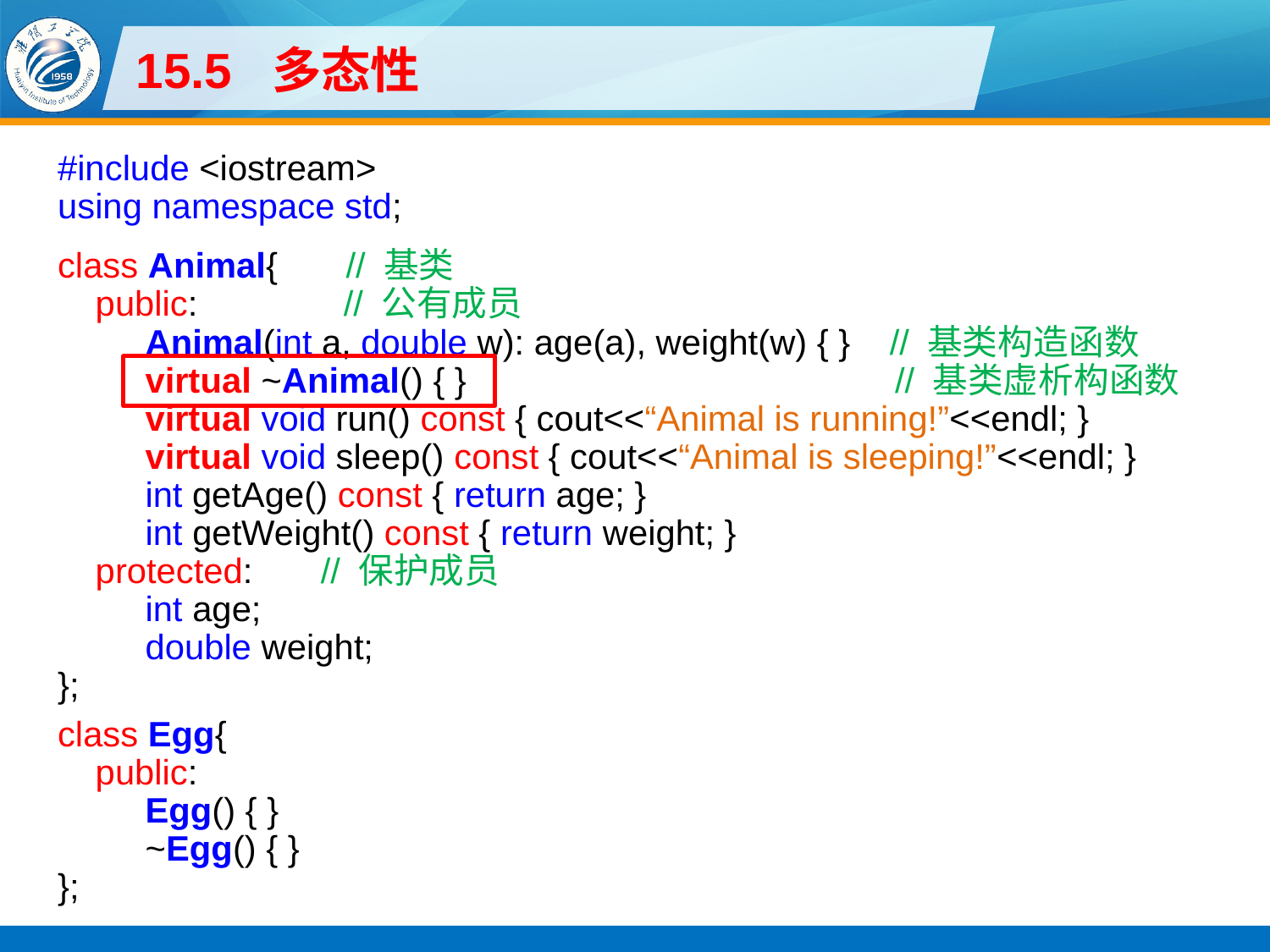

# 15.5  多态性
#include <iostream>
using namespace std;
class Animal{       // 基类
public:               // 公有成员
Animal(int a, double w): age(a), weight(w) { }    // 基类构造函数
virtual ~Animal() { }                                            // 基类虚析构函数
virtual void run() const { cout<<“Animal is running!”<<endl; }
virtual void sleep() const { cout<<“Animal is sleeping!”<<endl; }
int getAge() const { return age; }
int getWeight() const { return weight; }
protected:       // 保护成员
int age;
double weight;
};
class Egg{
public:
Egg() { }
~Egg() { }
};